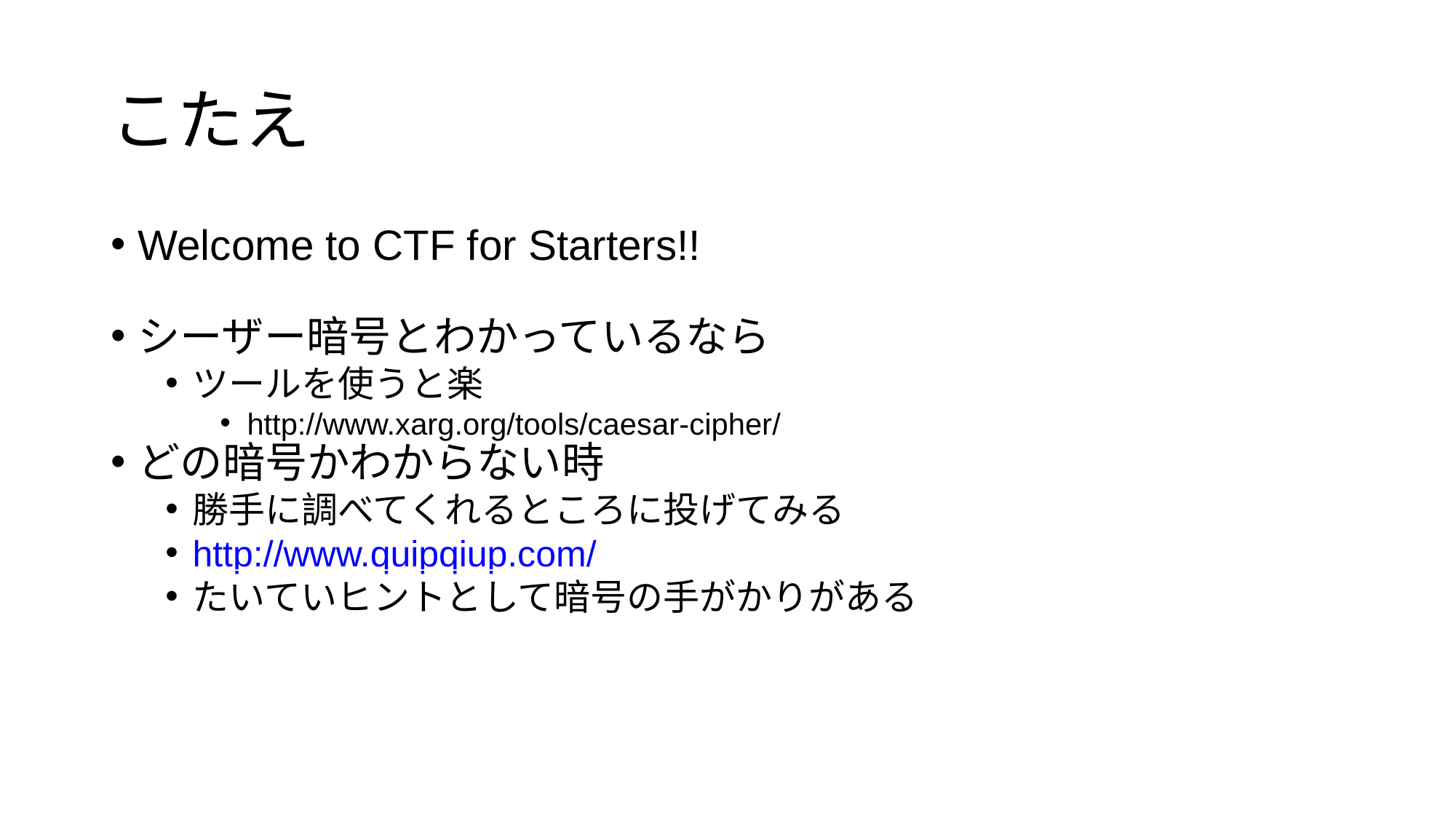

こたえ
Welcome to CTF for Starters!!

シーザー暗号とわかっているなら
ツールを使うと楽
http://www.xarg.org/tools/caesar-cipher/
どの暗号かわからない時
勝手に調べてくれるところに投げてみる
http://www.quipqiup.com/
たいていヒントとして暗号の手がかりがある